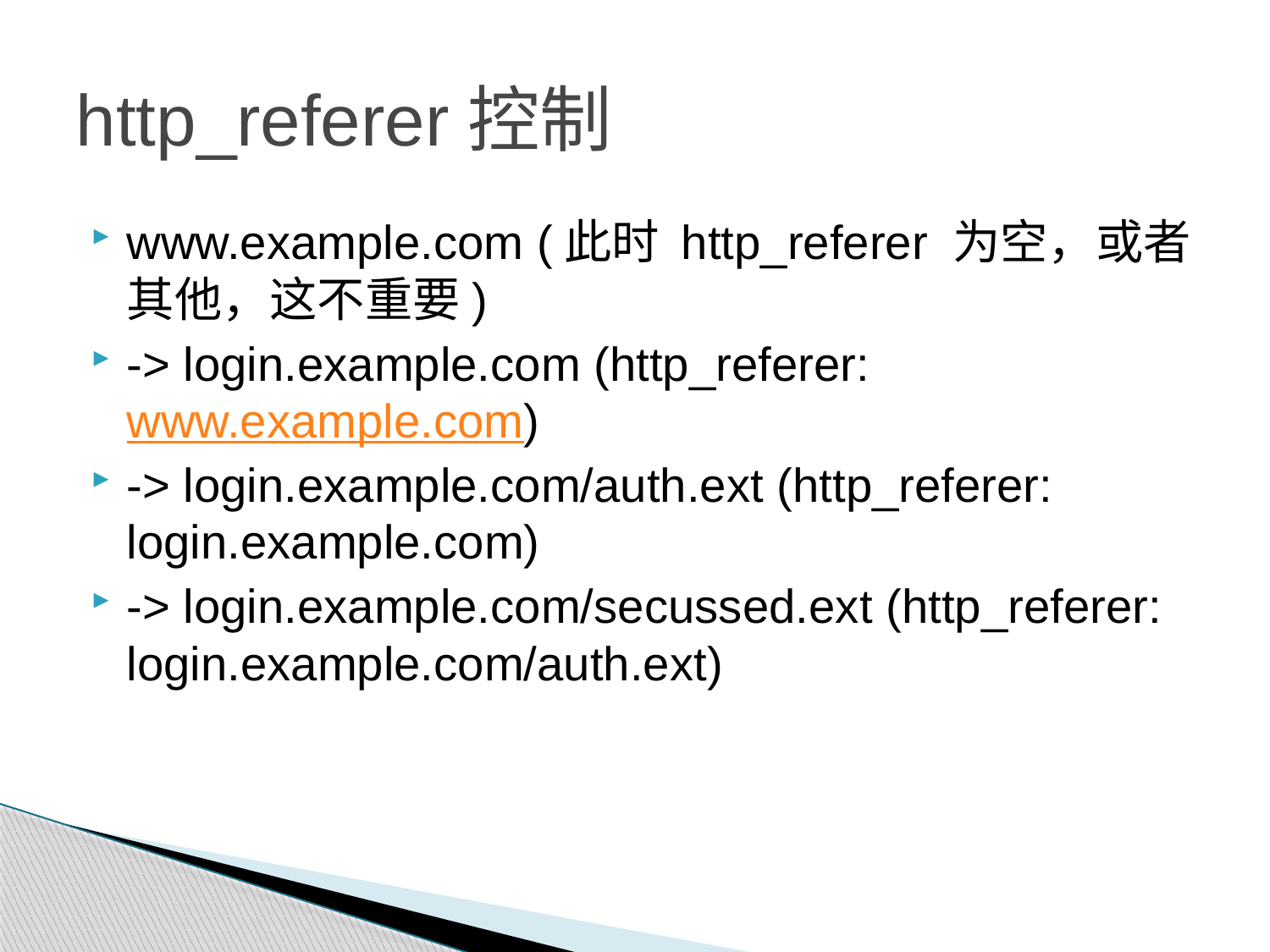

# http_referer控制
www.example.com (此时 http_referer 为空，或者其他，这不重要)
-> login.example.com (http_referer: www.example.com)
-> login.example.com/auth.ext (http_referer: login.example.com)
-> login.example.com/secussed.ext (http_referer: login.example.com/auth.ext)